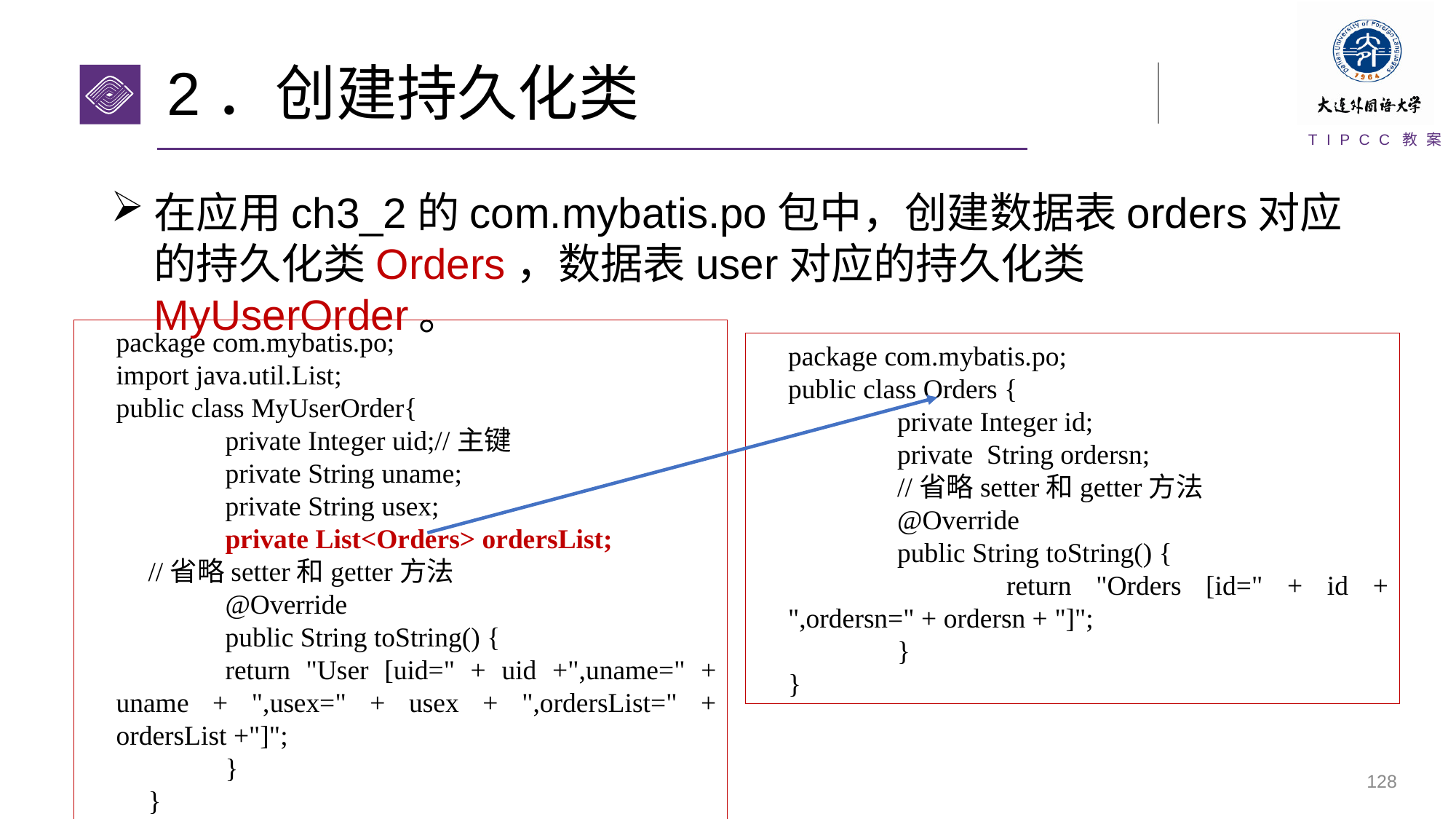

# 2．创建持久化类
在应用ch3_2的com.mybatis.po包中，创建数据表orders对应的持久化类Orders，数据表user对应的持久化类MyUserOrder。
package com.mybatis.po;
import java.util.List;
public class MyUserOrder{
	private Integer uid;//主键
	private String uname;
	private String usex;
	private List<Orders> ordersList;
//省略setter和getter方法
	@Override
	public String toString() {
	return "User [uid=" + uid +",uname=" + uname + ",usex=" + usex + ",ordersList=" + ordersList +"]";
	}
}
package com.mybatis.po;
public class Orders {
	private Integer id;
	private  String ordersn;
	//省略setter和getter方法
	@Override
	public String toString() {
		return "Orders [id=" + id + ",ordersn=" + ordersn + "]";
	}
}
128